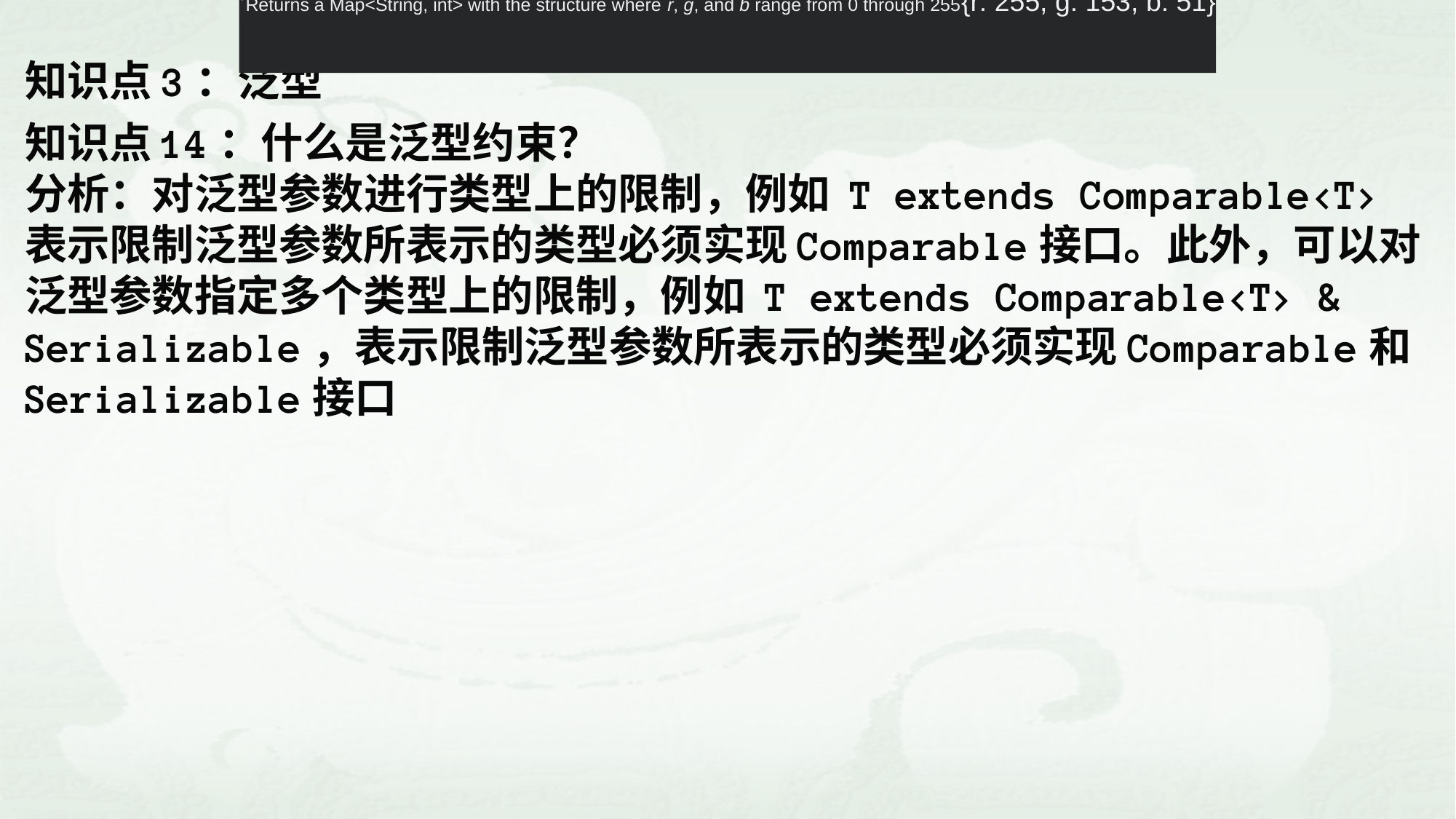

Returns a Map<String, int> with the structure where r, g, and b range from 0 through 255{r: 255, g: 153, b: 51}

知识点3：泛型
知识点14：什么是泛型约束？
分析：对泛型参数进行类型上的限制，例如 T extends Comparable<T>表示限制泛型参数所表示的类型必须实现Comparable接口。此外，可以对泛型参数指定多个类型上的限制，例如 T extends Comparable<T> & Serializable，表示限制泛型参数所表示的类型必须实现Comparable和Serializable接口